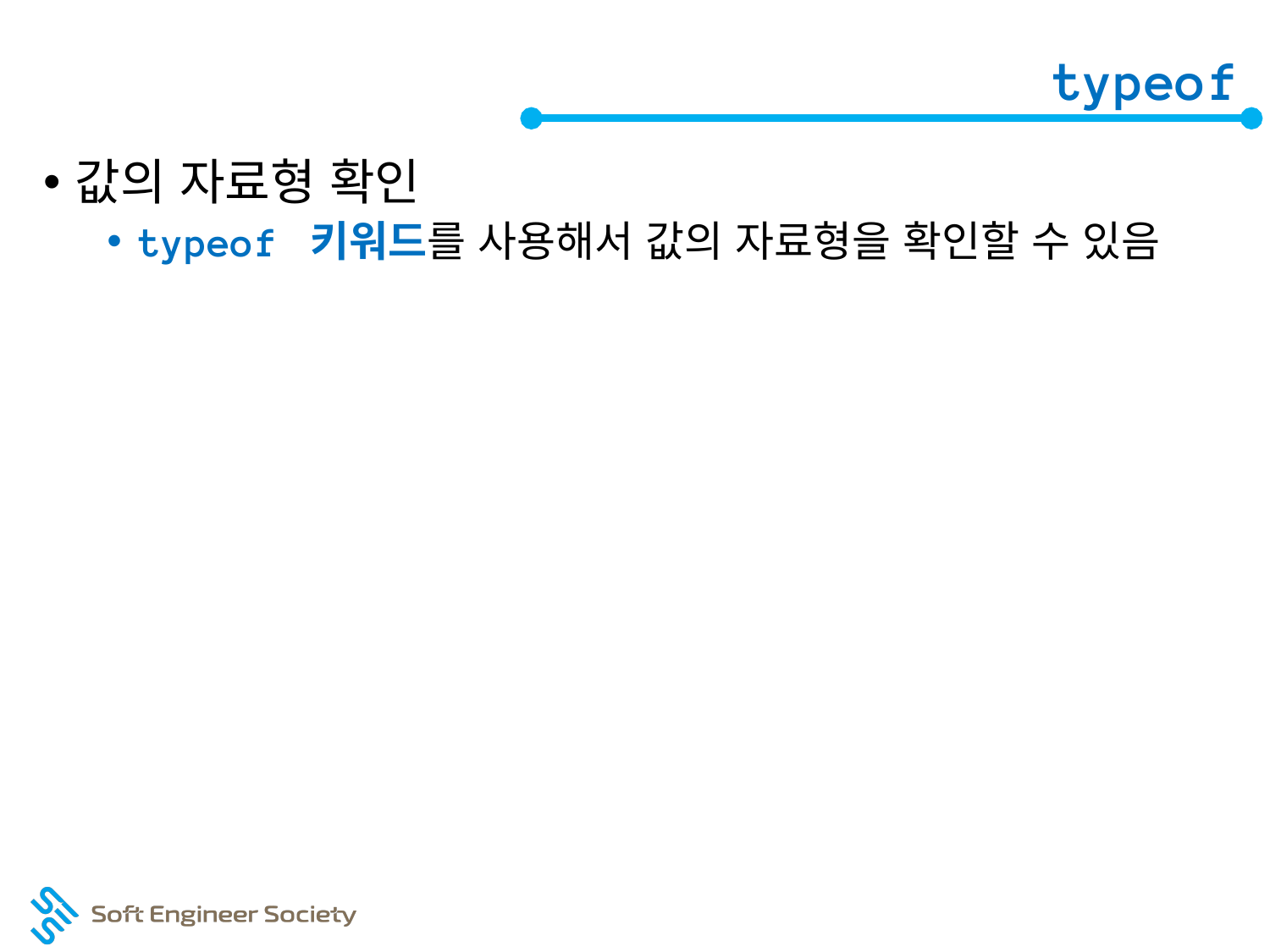

# typeof
값의 자료형 확인
typeof 키워드를 사용해서 값의 자료형을 확인할 수 있음